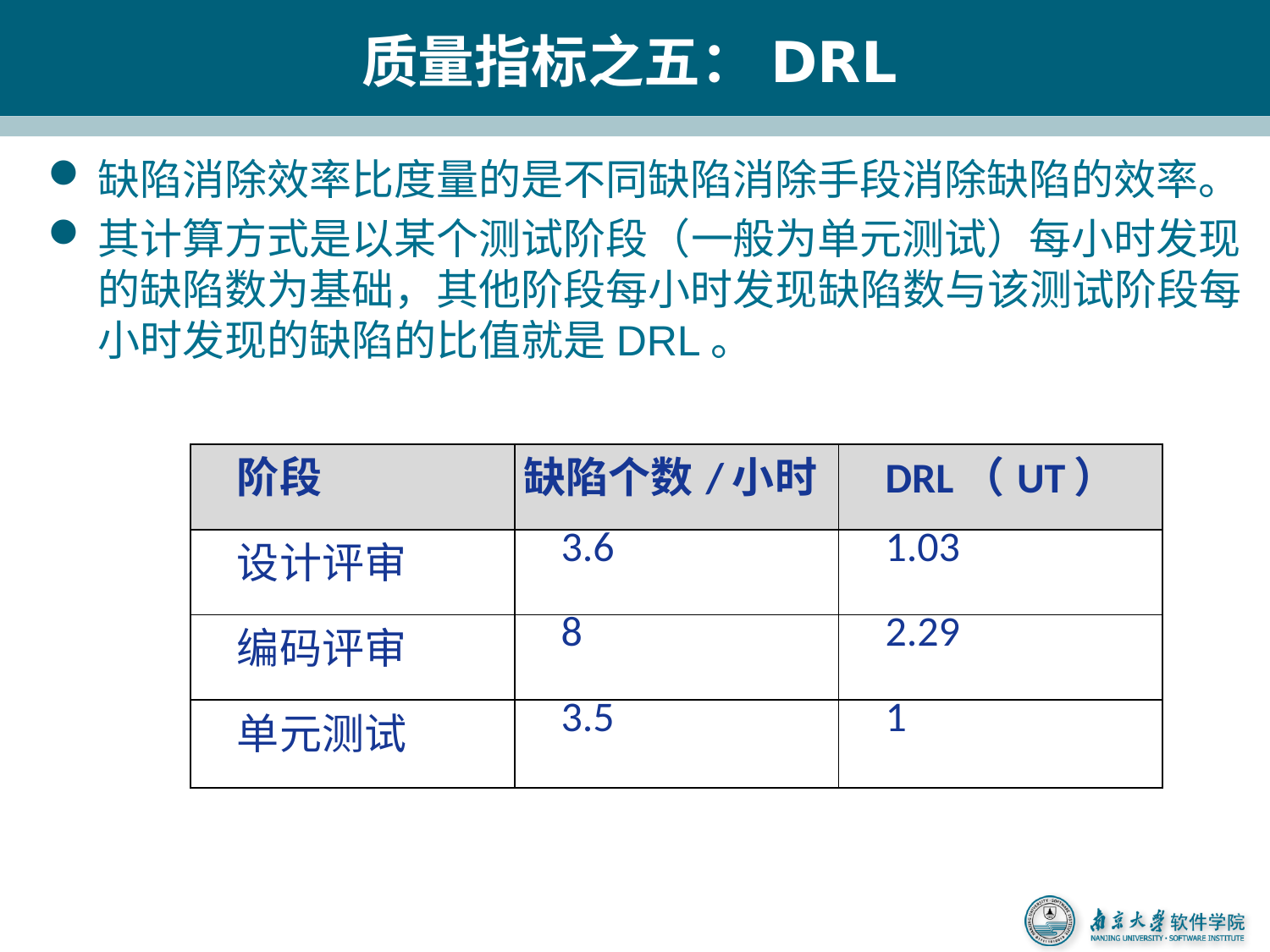

# 质量指标之五：DRL
缺陷消除效率比度量的是不同缺陷消除手段消除缺陷的效率。
其计算方式是以某个测试阶段（一般为单元测试）每小时发现的缺陷数为基础，其他阶段每小时发现缺陷数与该测试阶段每小时发现的缺陷的比值就是DRL。
| 阶段 | 缺陷个数/小时 | DRL（UT） |
| --- | --- | --- |
| 设计评审 | 3.6 | 1.03 |
| 编码评审 | 8 | 2.29 |
| 单元测试 | 3.5 | 1 |